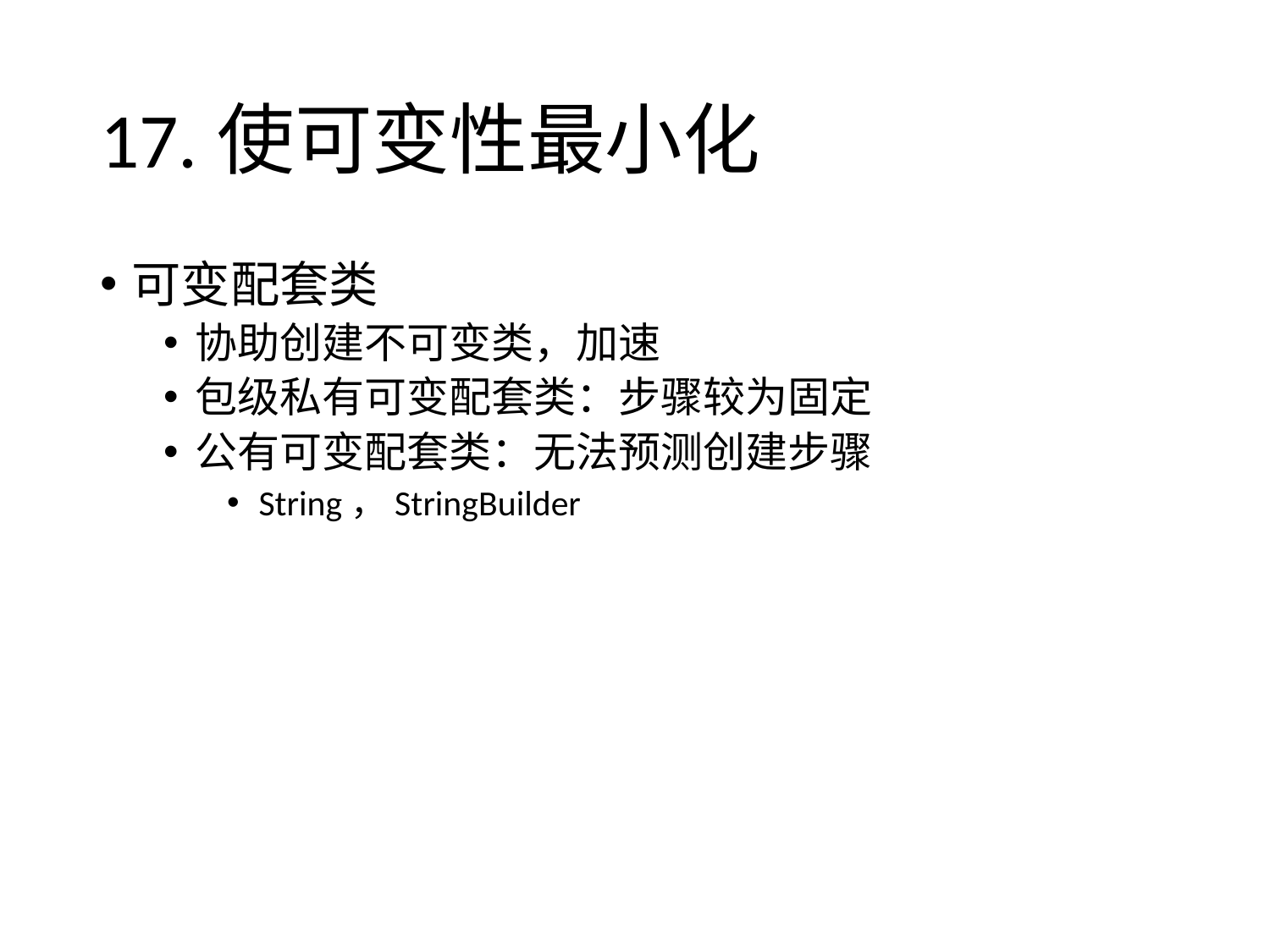

# 17.使可变性最小化
可变配套类
协助创建不可变类，加速
包级私有可变配套类：步骤较为固定
公有可变配套类：无法预测创建步骤
String，StringBuilder